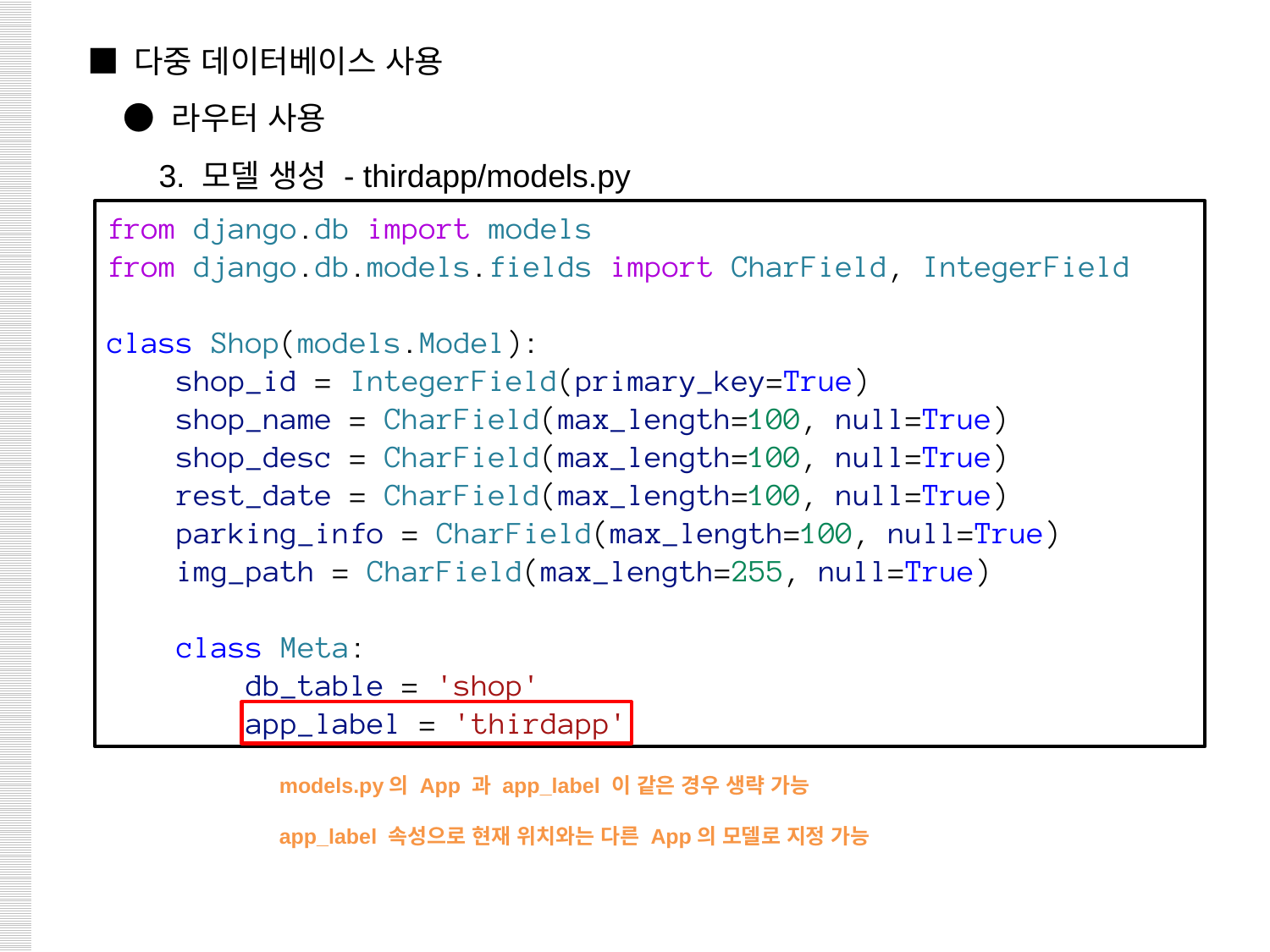

■ 다중 데이터베이스 사용
    ● 라우터 사용
        3. 모델 생성 - thirdapp/models.py
from django.db import models
from django.db.models.fields import CharField, IntegerField
class Shop(models.Model):
    shop_id = IntegerField(primary_key=True)
    shop_name = CharField(max_length=100, null=True)
    shop_desc = CharField(max_length=100, null=True)
    rest_date = CharField(max_length=100, null=True)
    parking_info = CharField(max_length=100, null=True)
    img_path = CharField(max_length=255, null=True)
    class Meta:
        db_table = 'shop'
        app_label = 'thirdapp'

models.py의 App 과 app_label 이 같은 경우 생략 가능

app_label 속성으로 현재 위치와는 다른 App의 모델로 지정 가능